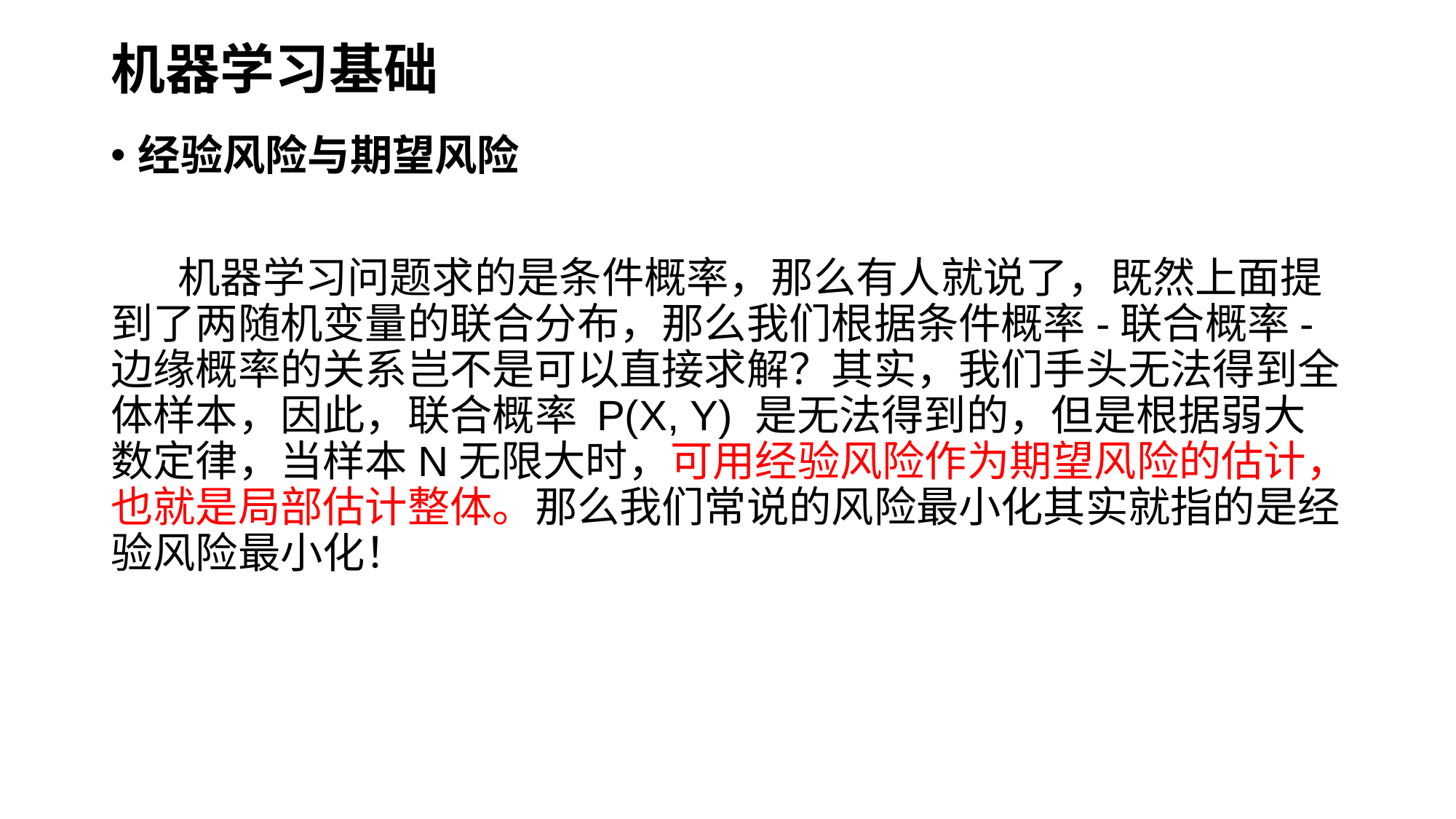

# 机器学习基础
经验风险与期望风险

      机器学习问题求的是条件概率，那么有人就说了，既然上面提到了两随机变量的联合分布，那么我们根据条件概率-联合概率-边缘概率的关系岂不是可以直接求解？其实，我们手头无法得到全体样本，因此，联合概率 P(X, Y) 是无法得到的，但是根据弱大数定律，当样本N无限大时，可用经验风险作为期望风险的估计，也就是局部估计整体。那么我们常说的风险最小化其实就指的是经验风险最小化！